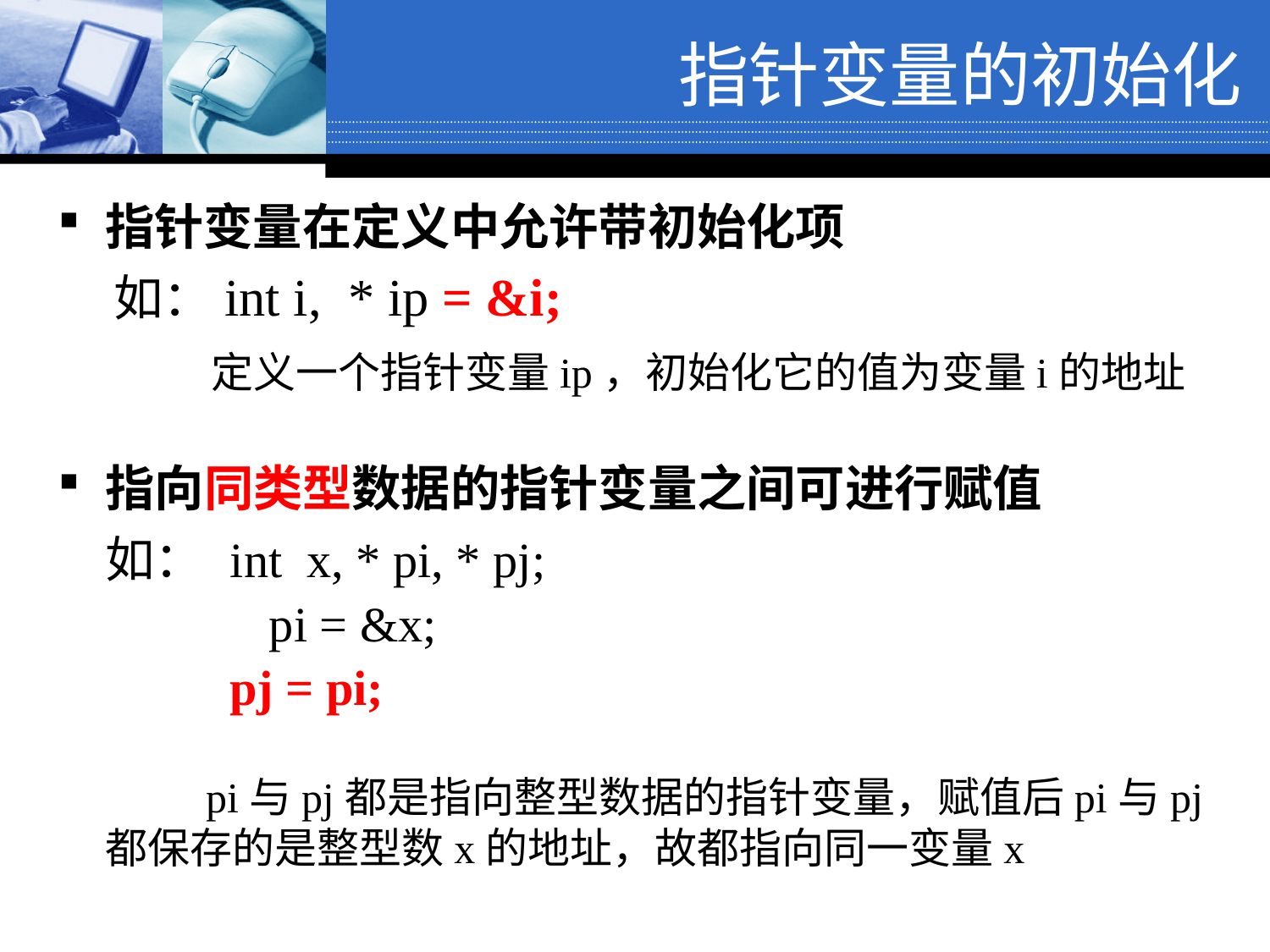

# 指针变量的初始化
指针变量在定义中允许带初始化项
　如：int i,  * ip = &i;
           定义一个指针变量ip，初始化它的值为变量i的地址

指向同类型数据的指针变量之间可进行赋值
	如： int  x, * pi, * pj;
		   pi = &x;
              pj = pi;

              pi与pj都是指向整型数据的指针变量，赋值后pi与pj都保存的是整型数x的地址，故都指向同一变量x